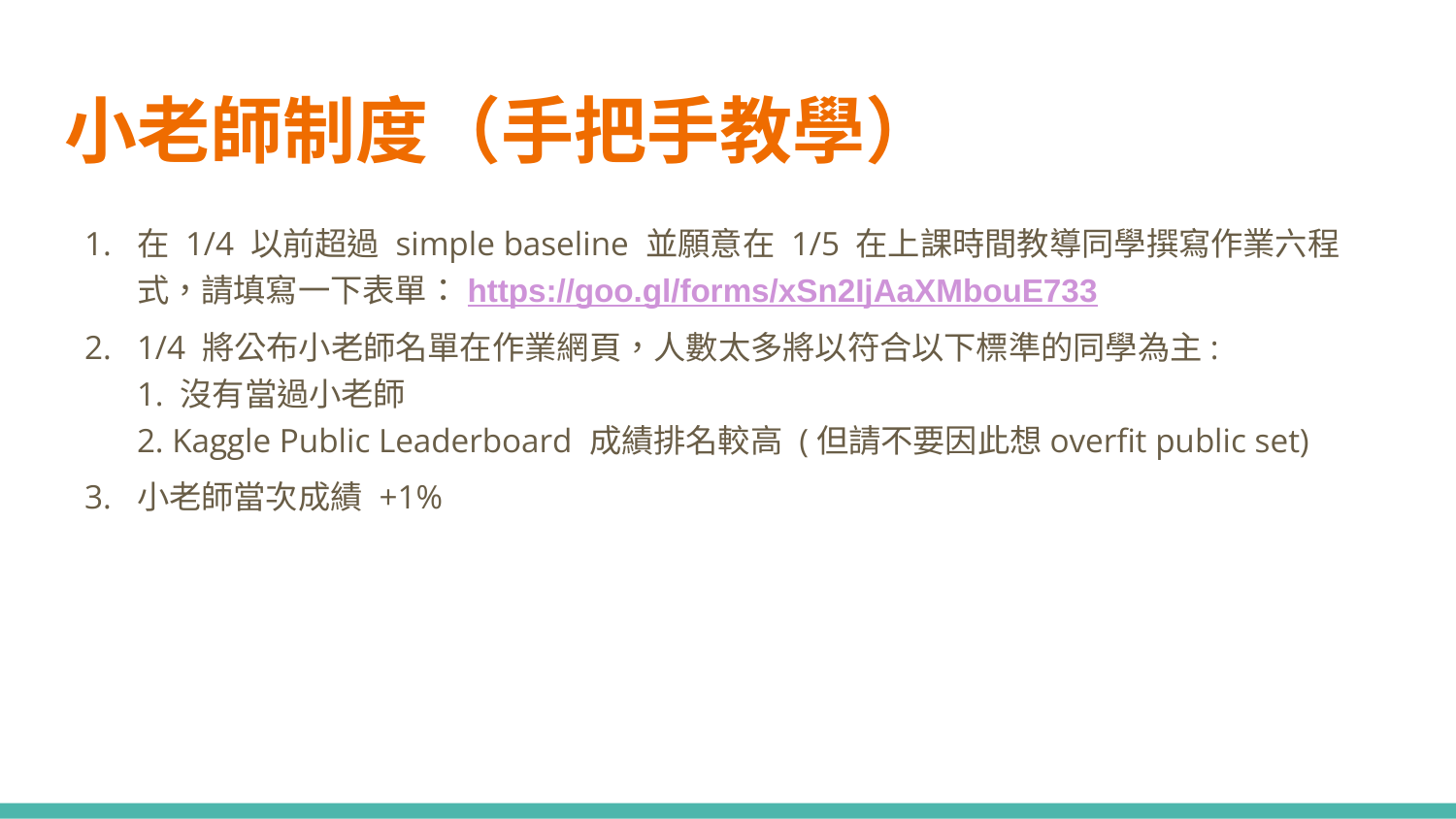

# 小老師制度（手把手教學）
在 1/4 以前超過 simple baseline 並願意在 1/5 在上課時間教導同學撰寫作業六程式，請填寫一下表單：https://goo.gl/forms/xSn2IjAaXMbouE733
1/4 將公布小老師名單在作業網頁，人數太多將以符合以下標準的同學為主:
1. 沒有當過小老師
2. Kaggle Public Leaderboard 成績排名較高 (但請不要因此想overfit public set)
小老師當次成績 +1%